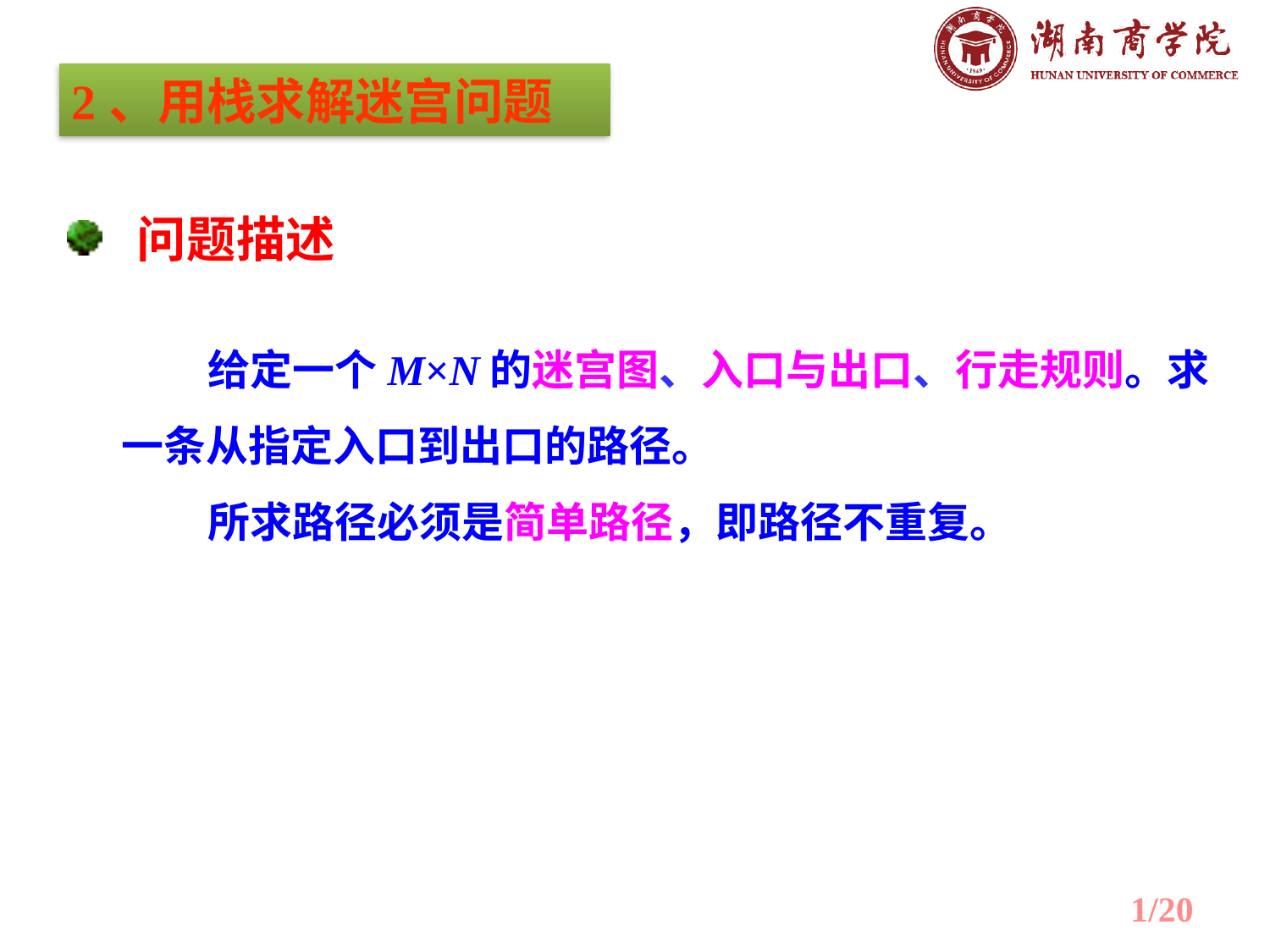

2、用栈求解迷宫问题
  问题描述
        给定一个M×N的迷宫图、入口与出口、行走规则。求一条从指定入口到出口的路径。
        所求路径必须是简单路径，即路径不重复。
1/20